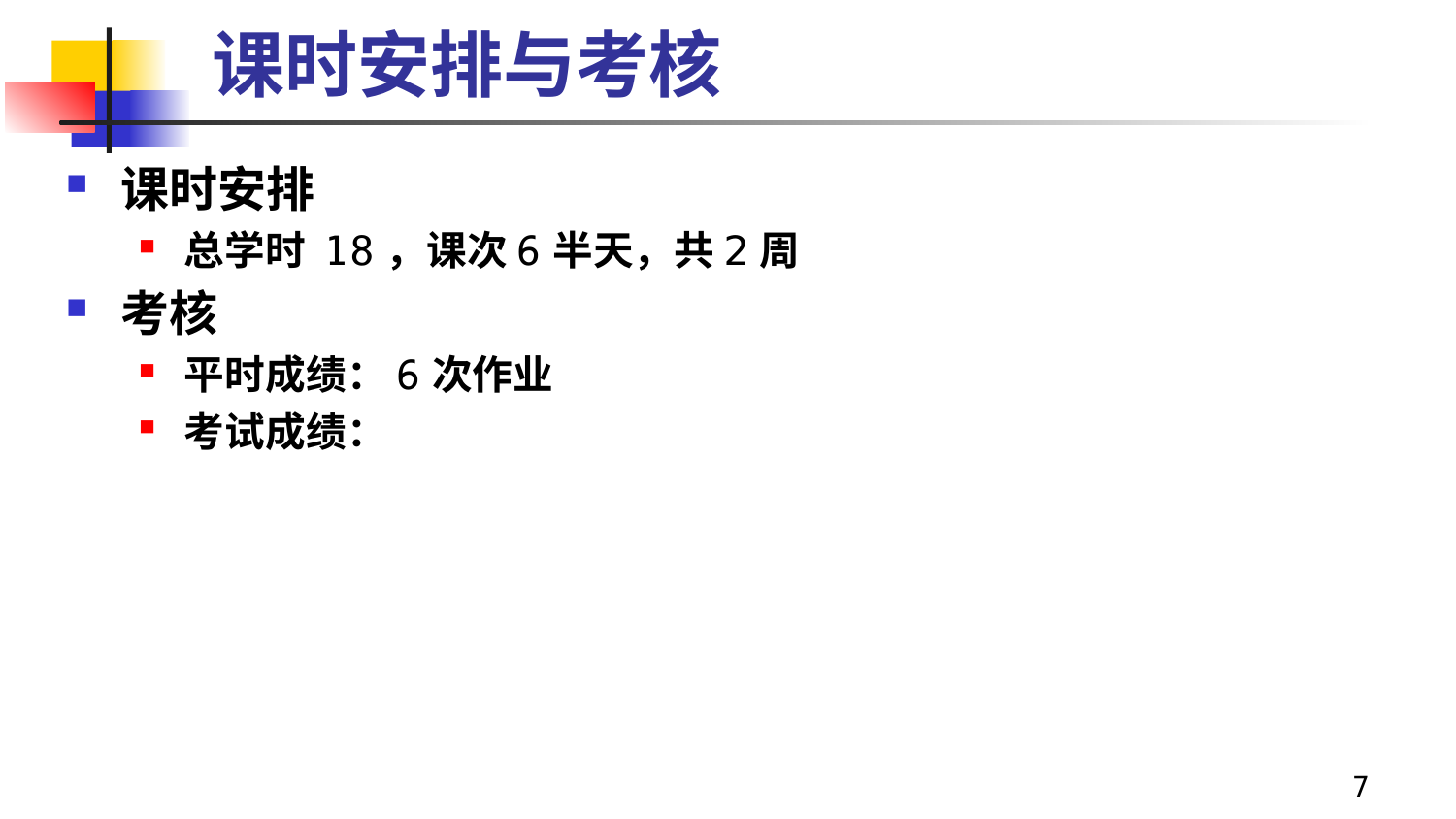

# 课时安排与考核
课时安排
总学时 18，课次6半天，共2周
考核
平时成绩：6次作业
考试成绩：

7